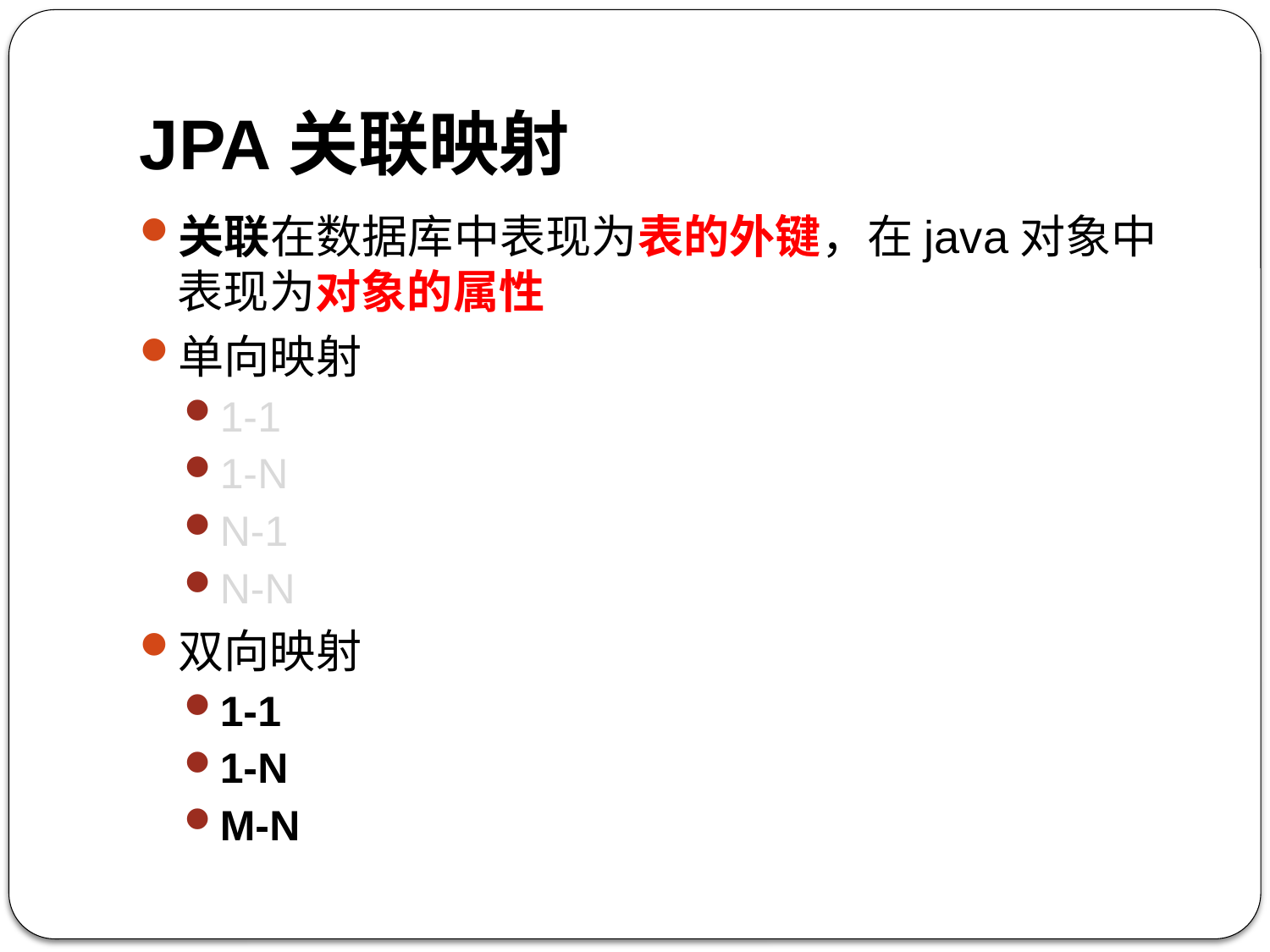

# JPA关联映射
关联在数据库中表现为表的外键，在java对象中表现为对象的属性
单向映射
1-1
1-N
N-1
N-N
双向映射
1-1
1-N
M-N